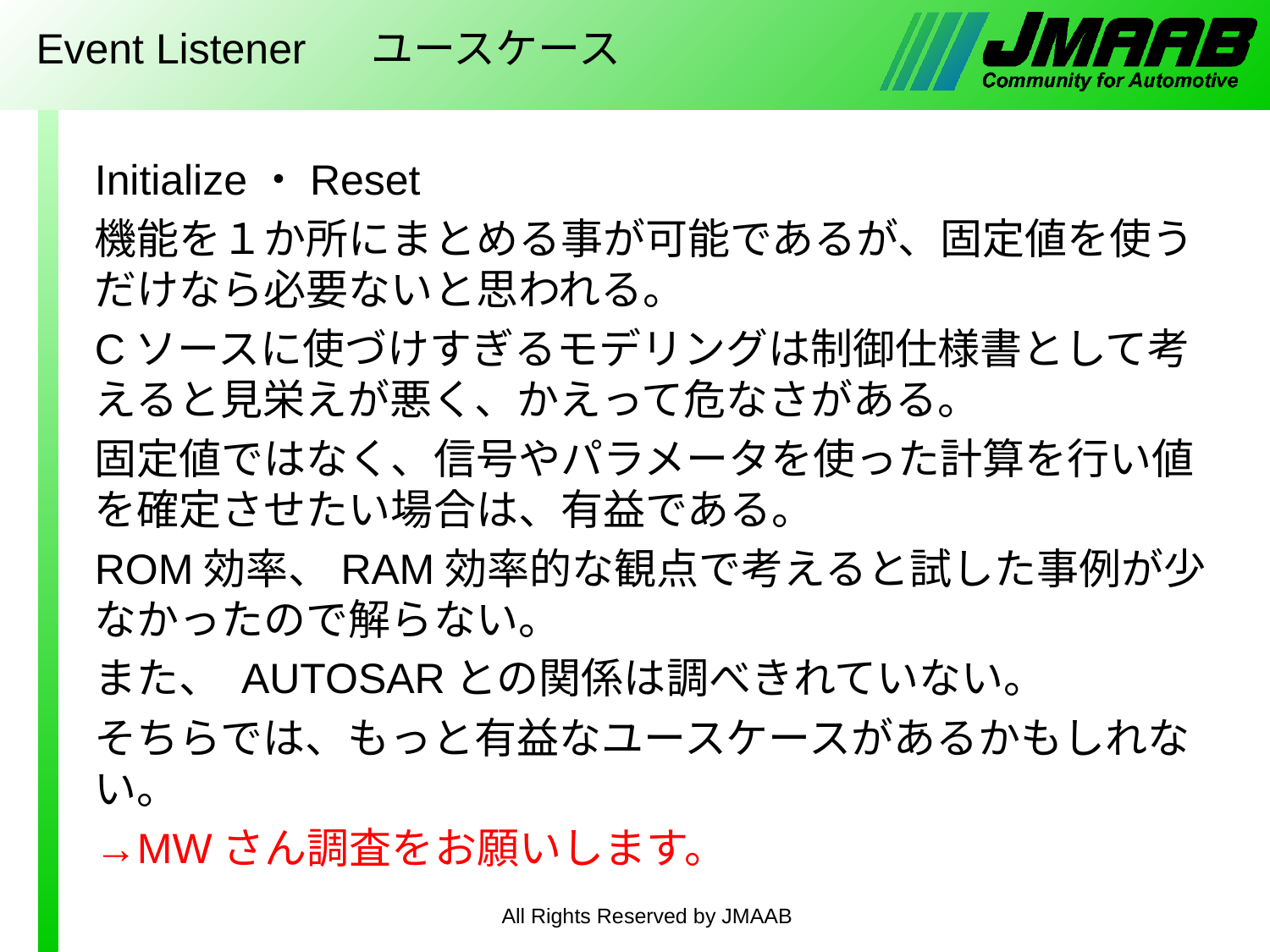

# Event Listener 　ユースケース
Initialize・Reset
機能を１か所にまとめる事が可能であるが、固定値を使うだけなら必要ないと思われる。
Cソースに使づけすぎるモデリングは制御仕様書として考えると見栄えが悪く、かえって危なさがある。
固定値ではなく、信号やパラメータを使った計算を行い値を確定させたい場合は、有益である。
ROM効率、RAM効率的な観点で考えると試した事例が少なかったので解らない。
また、 AUTOSARとの関係は調べきれていない。
そちらでは、もっと有益なユースケースがあるかもしれない。
→MWさん調査をお願いします。